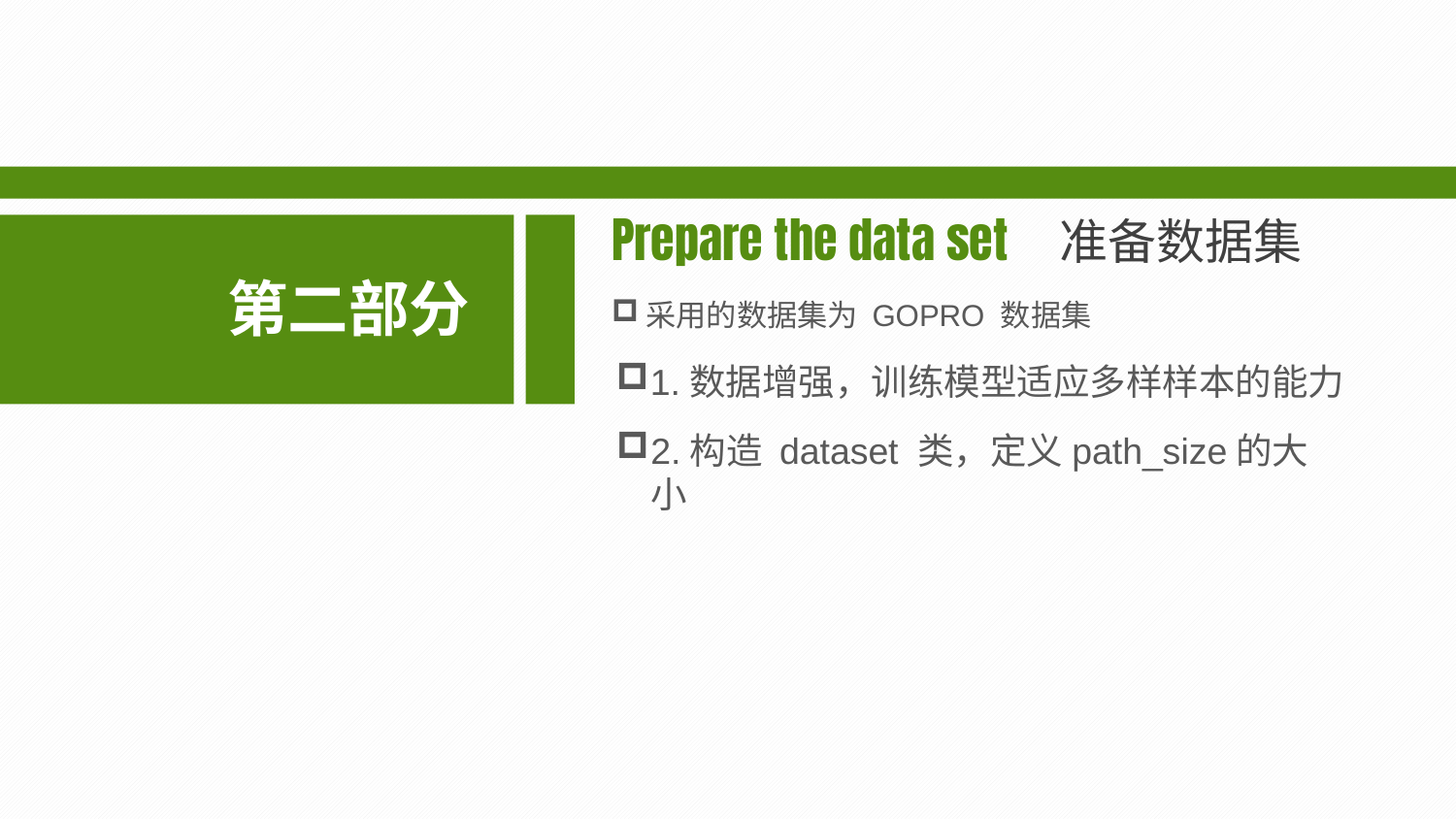

准备数据集
Prepare the data set

第二部分
采用的数据集为 GOPRO 数据集
1.数据增强，训练模型适应多样样本的能力
2.构造 dataset 类，定义path_size的大小